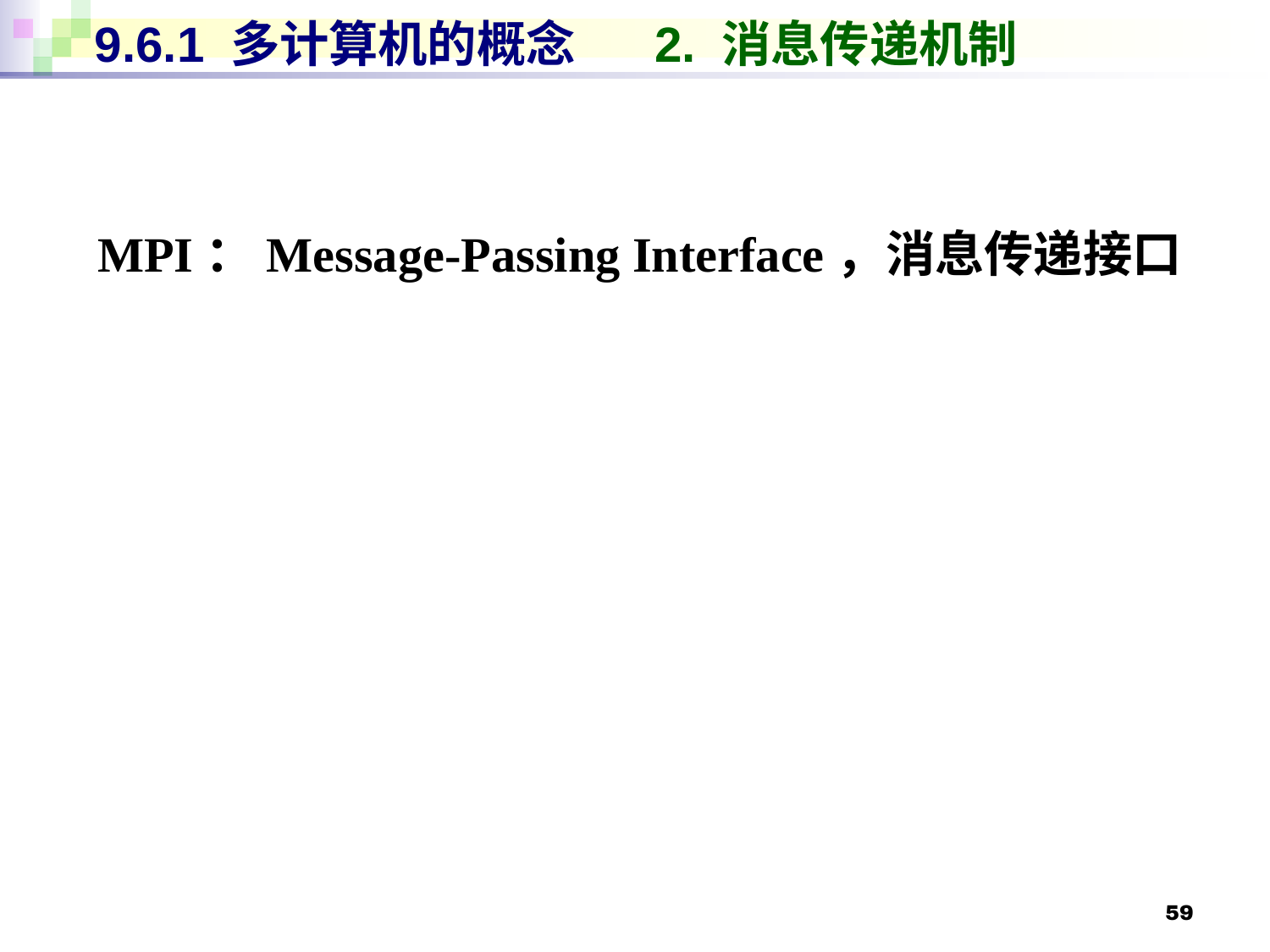

# 9.6.1 多计算机的概念      2. 消息传递机制
MPI：Message-Passing Interface，消息传递接口
59